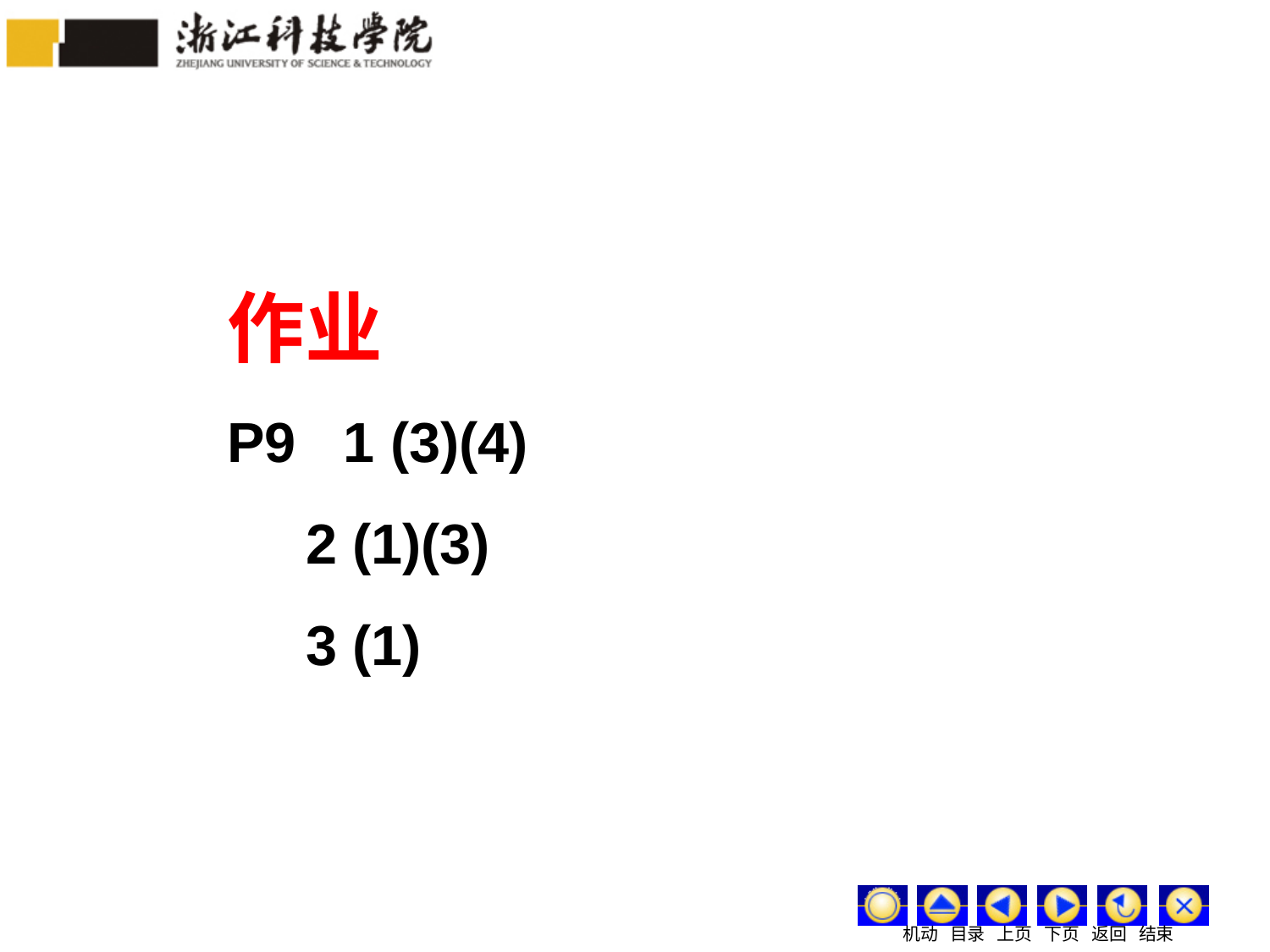

作业
P9   1 (3)(4)
     2 (1)(3)
     3 (1)